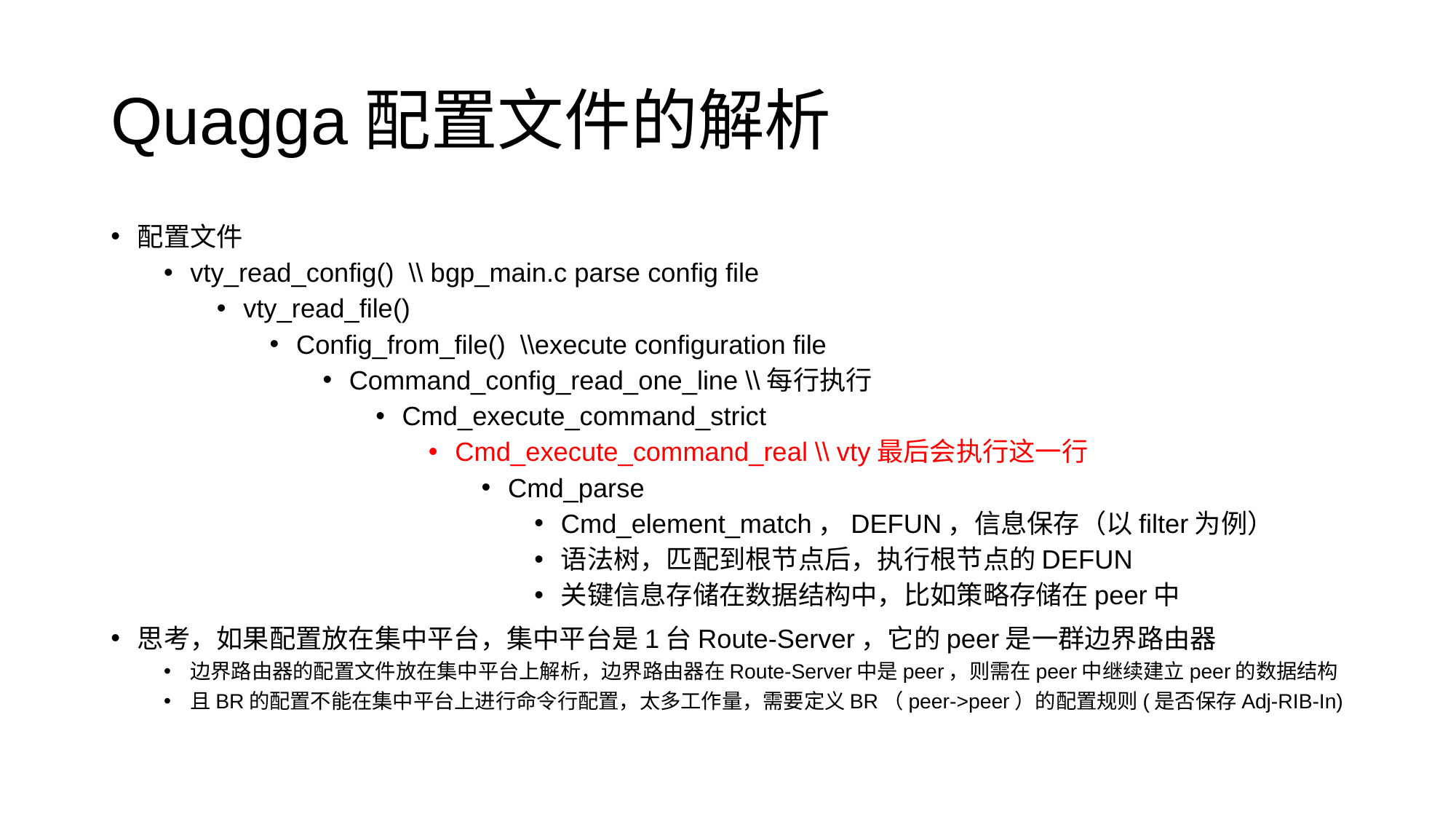

# Quagga配置文件的解析
配置文件
vty_read_config()  \\ bgp_main.c parse config file
vty_read_file()
Config_from_file()  \\execute configuration file
Command_config_read_one_line \\每行执行
Cmd_execute_command_strict
Cmd_execute_command_real \\ vty最后会执行这一行
Cmd_parse
Cmd_element_match，DEFUN，信息保存（以filter为例）
语法树，匹配到根节点后，执行根节点的DEFUN
关键信息存储在数据结构中，比如策略存储在peer中
思考，如果配置放在集中平台，集中平台是1台Route-Server，它的peer是一群边界路由器
边界路由器的配置文件放在集中平台上解析，边界路由器在Route-Server中是peer，则需在peer中继续建立peer的数据结构
且BR的配置不能在集中平台上进行命令行配置，太多工作量，需要定义BR（peer->peer）的配置规则(是否保存Adj-RIB-In)